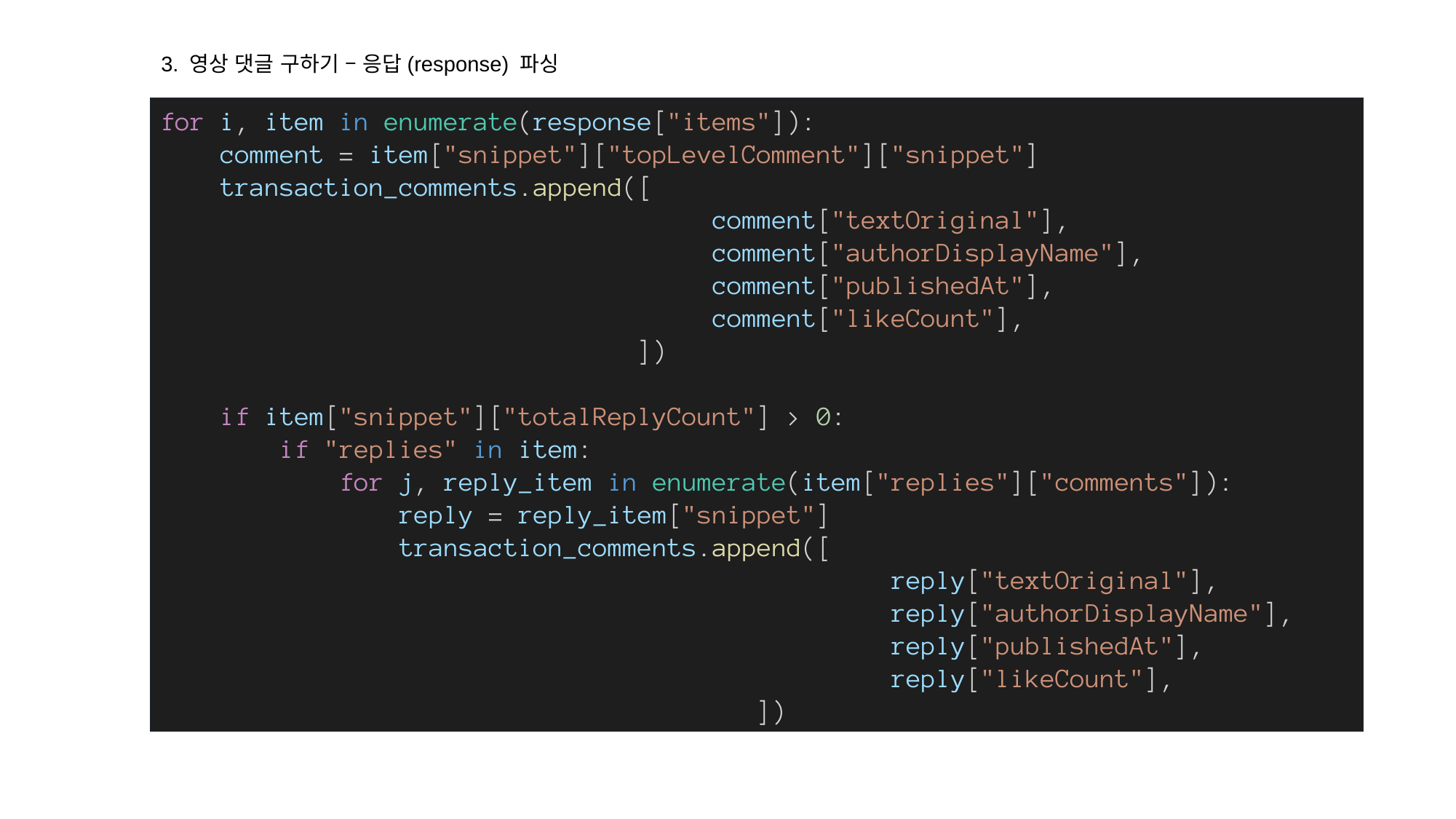

3. 영상 댓글 구하기 – 응답(response) 파싱
for i, item in enumerate(response["items"]):
    comment = item["snippet"]["topLevelComment"]["snippet"]
    transaction_comments.append([
                                     comment["textOriginal"],
                                     comment["authorDisplayName"],
                                     comment["publishedAt"],
                                     comment["likeCount"],
                                ])
    if item["snippet"]["totalReplyCount"] > 0:
        if "replies" in item:
            for j, reply_item in enumerate(item["replies"]["comments"]):
                reply = reply_item["snippet"]
                transaction_comments.append([
                                                 reply["textOriginal"],
                                                 reply["authorDisplayName"],
                                                 reply["publishedAt"],
                                                 reply["likeCount"],
                                        ])